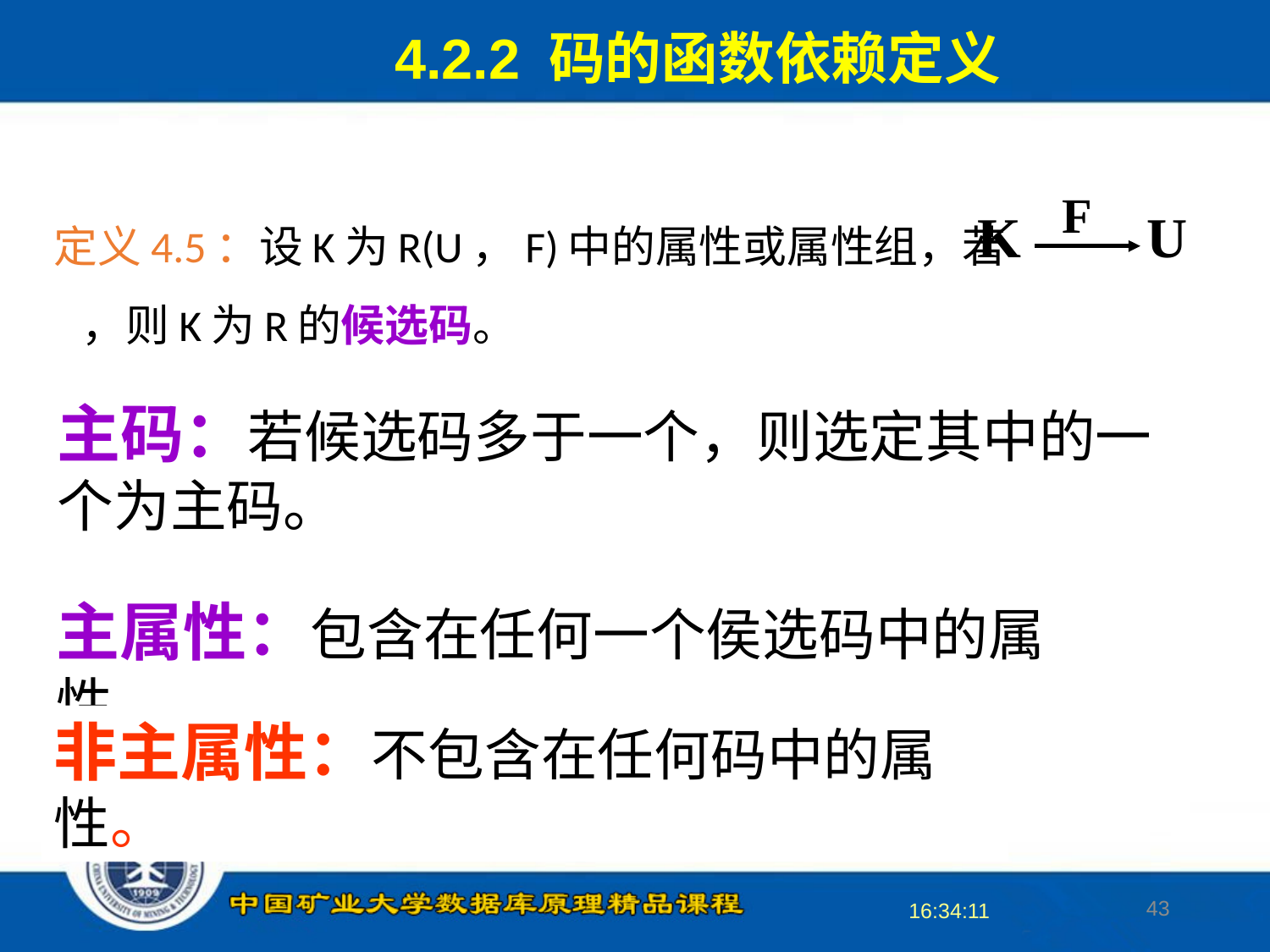

4.2.2 码的函数依赖定义
F
K
U

定义4.5：设K为R(U，F)中的属性或属性组，若                     ，则K为R的候选码。
主码：若候选码多于一个，则选定其中的一个为主码。
主属性：包含在任何一个侯选码中的属性。
非主属性：不包含在任何码中的属性。
43
16:34:11